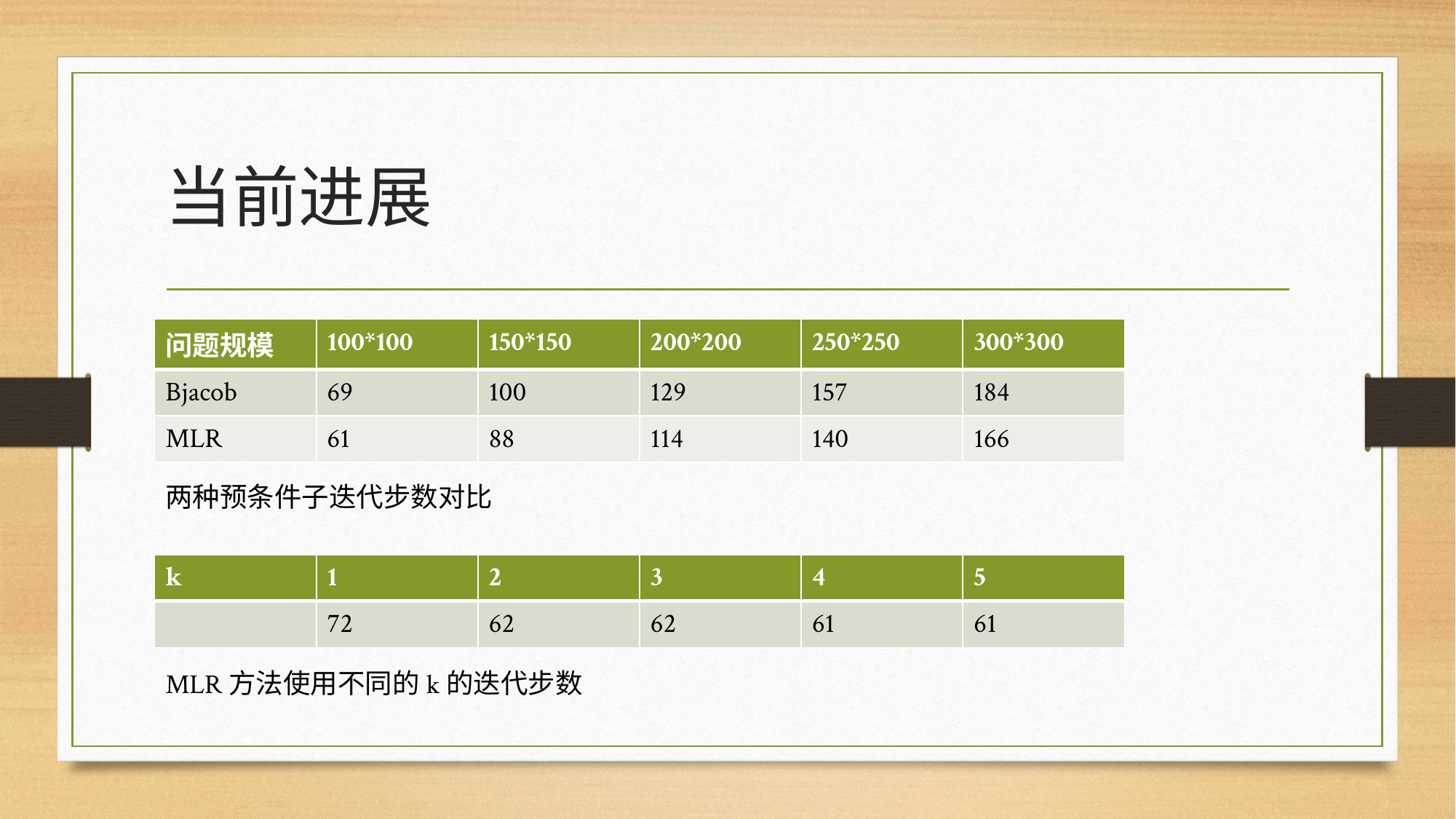

# 当前进展

| 问题规模 | 100\*100 | 150\*150 | 200\*200 | 250\*250 | 300\*300 |
| --- | --- | --- | --- | --- | --- |
| Bjacob | 69 | 100 | 129 | 157 | 184 |
| MLR | 61 | 88 | 114 | 140 | 166 |
两种预条件子迭代步数对比
| k | 1 | 2 | 3 | 4 | 5 |
| --- | --- | --- | --- | --- | --- |
|  | 72 | 62 | 62 | 61 | 61 |
MLR方法使用不同的k的迭代步数